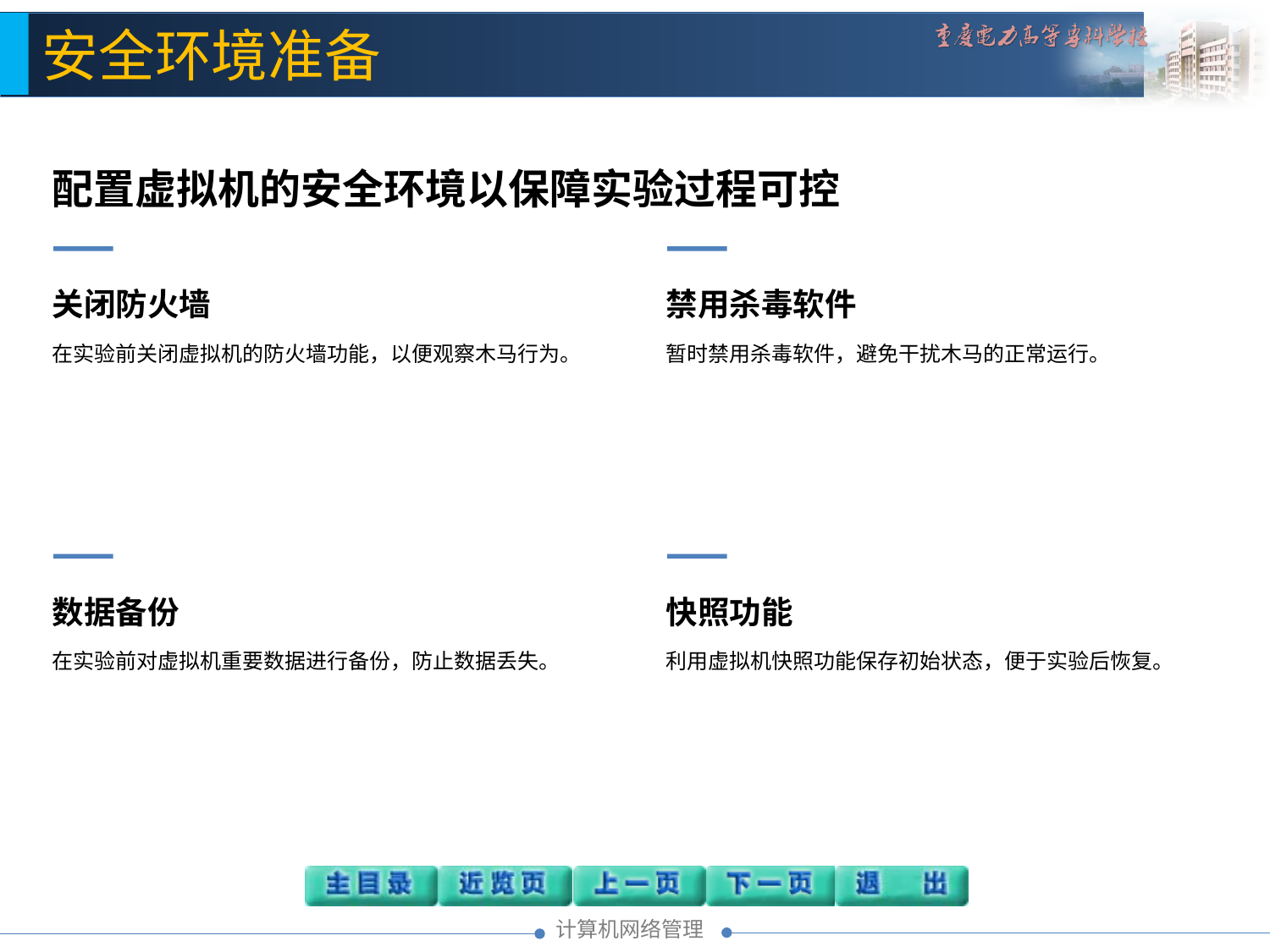

安全环境准备
配置虚拟机的安全环境以保障实验过程可控

关闭防火墙
在实验前关闭虚拟机的防火墙功能，以便观察木马行为。

禁用杀毒软件
暂时禁用杀毒软件，避免干扰木马的正常运行。

数据备份
在实验前对虚拟机重要数据进行备份，防止数据丢失。

快照功能
利用虚拟机快照功能保存初始状态，便于实验后恢复。